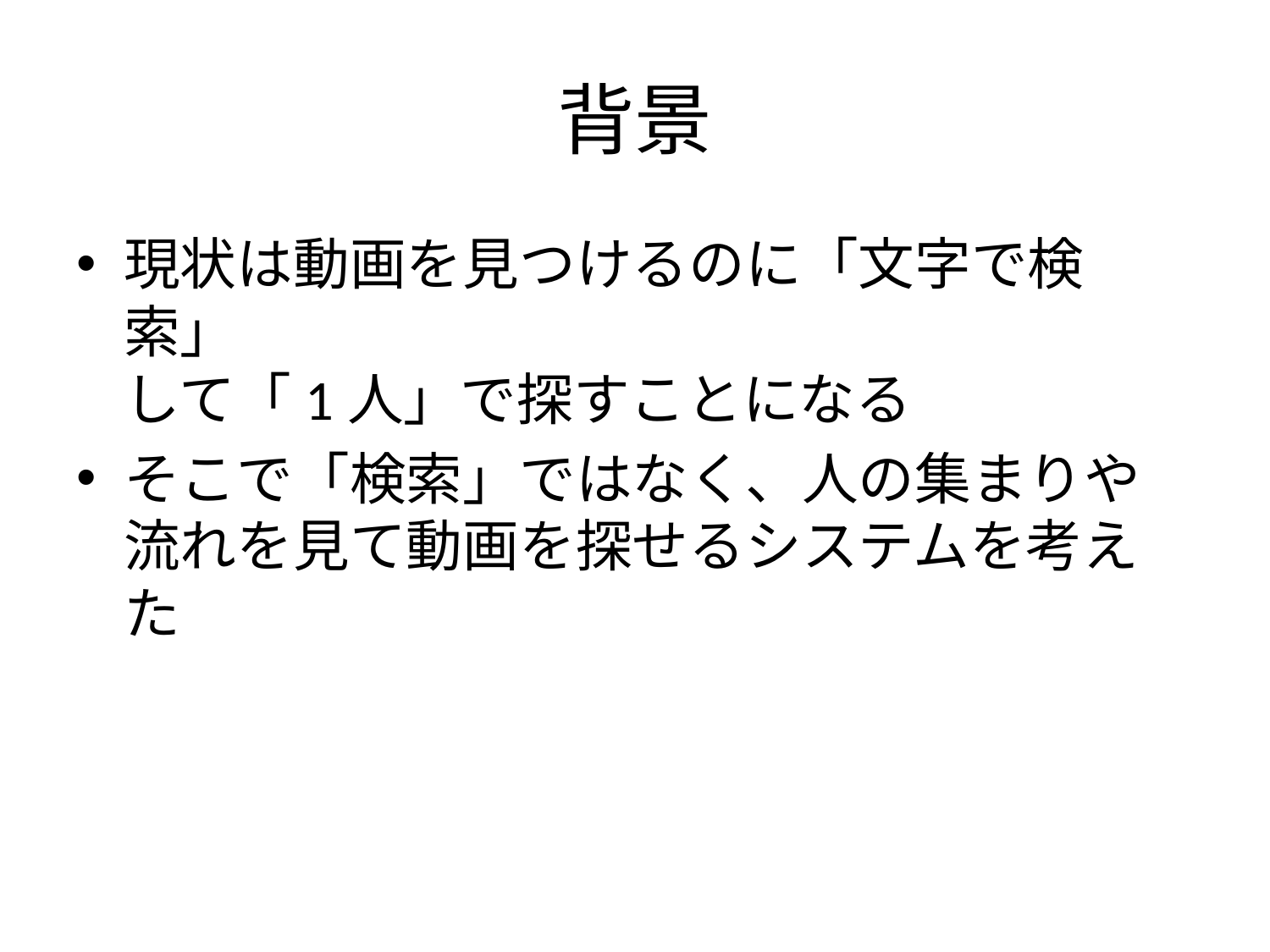

# 背景
現状は動画を見つけるのに「文字で検索」
して「1人」で探すことになる
そこで「検索」ではなく、人の集まりや流れを見て動画を探せるシステムを考えた